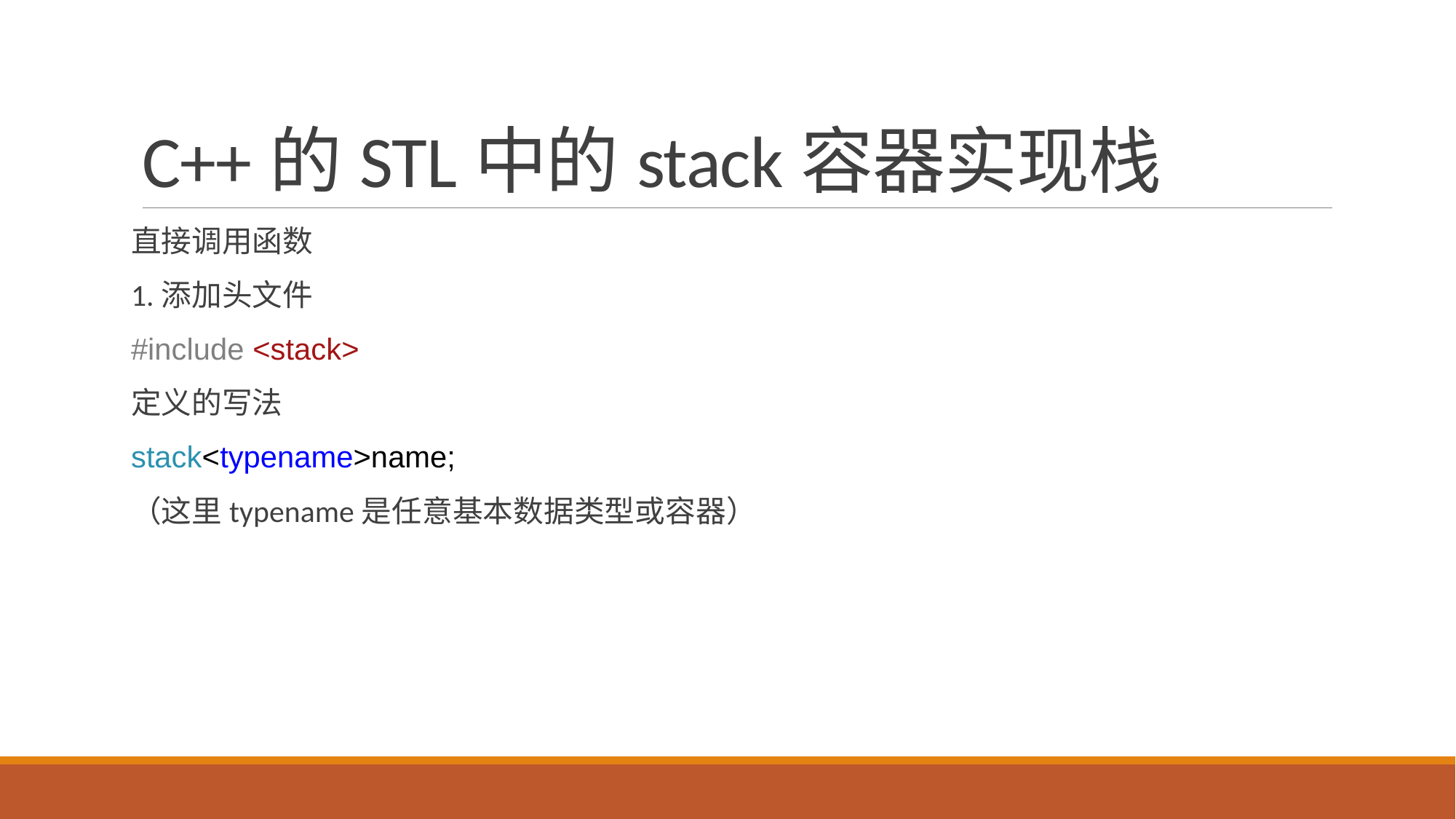

# C++的STL中的stack容器实现栈
直接调用函数
1.添加头文件
#include <stack>
定义的写法
stack<typename>name;
（这里typename是任意基本数据类型或容器）